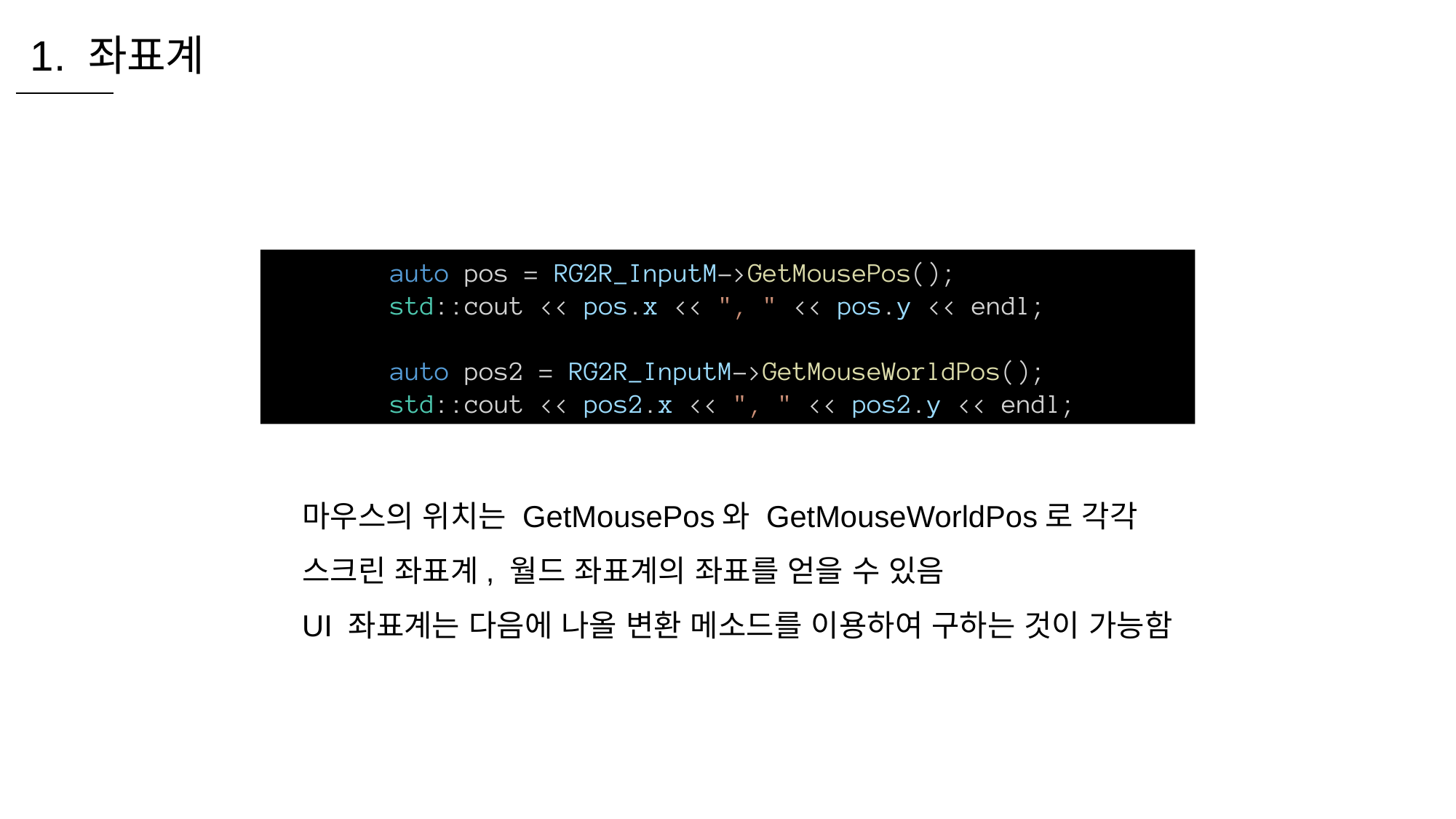

1. 좌표계
        auto pos = RG2R_InputM->GetMousePos();
        std::cout << pos.x << ", " << pos.y << endl;
        auto pos2 = RG2R_InputM->GetMouseWorldPos();
        std::cout << pos2.x << ", " << pos2.y << endl;
마우스의 위치는 GetMousePos와 GetMouseWorldPos로 각각
스크린 좌표계, 월드 좌표계의 좌표를 얻을 수 있음
UI 좌표계는 다음에 나올 변환 메소드를 이용하여 구하는 것이 가능함